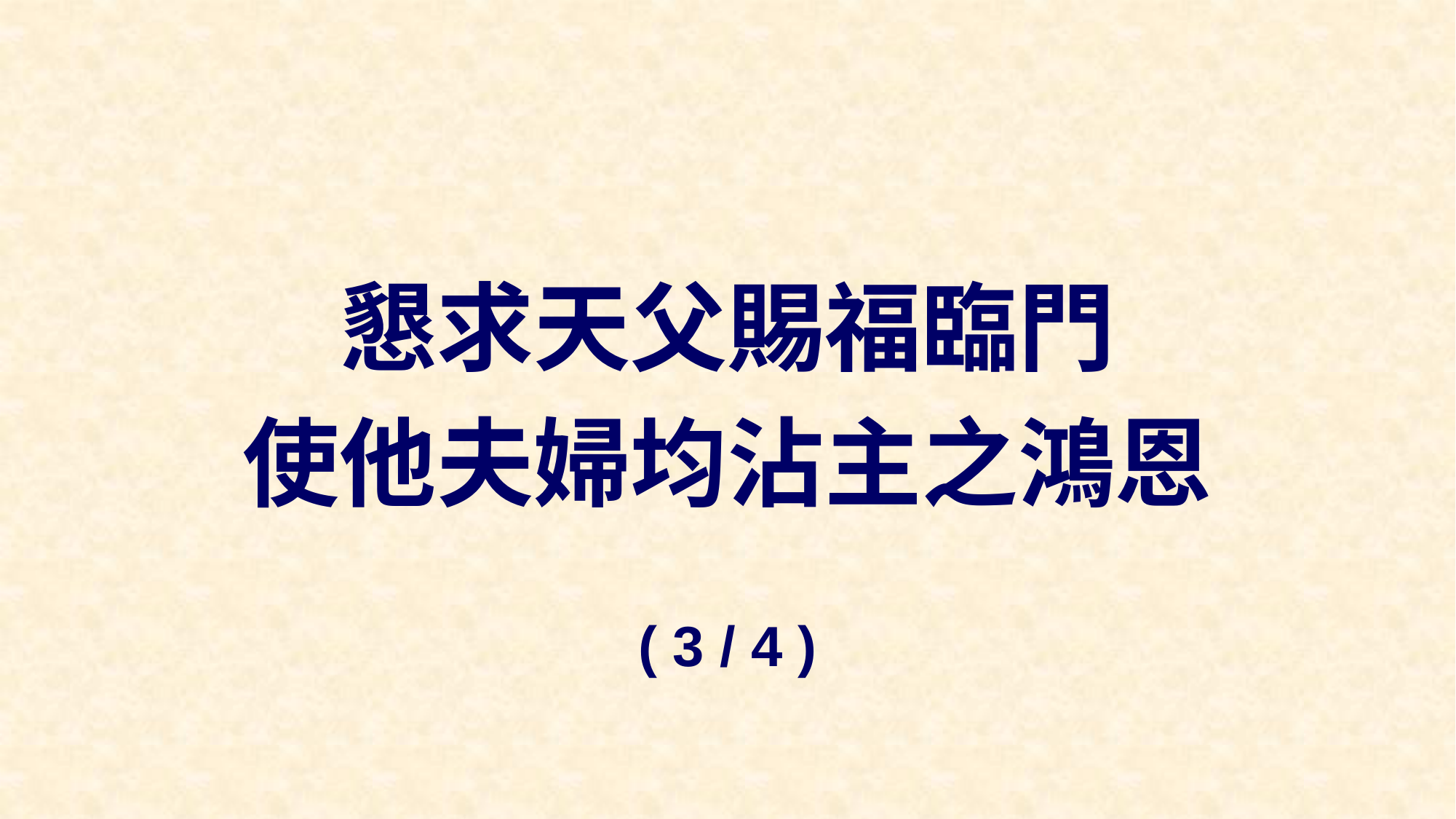

懇求天父賜福臨門
使他夫婦均沾主之鴻恩
( 3 / 4 )